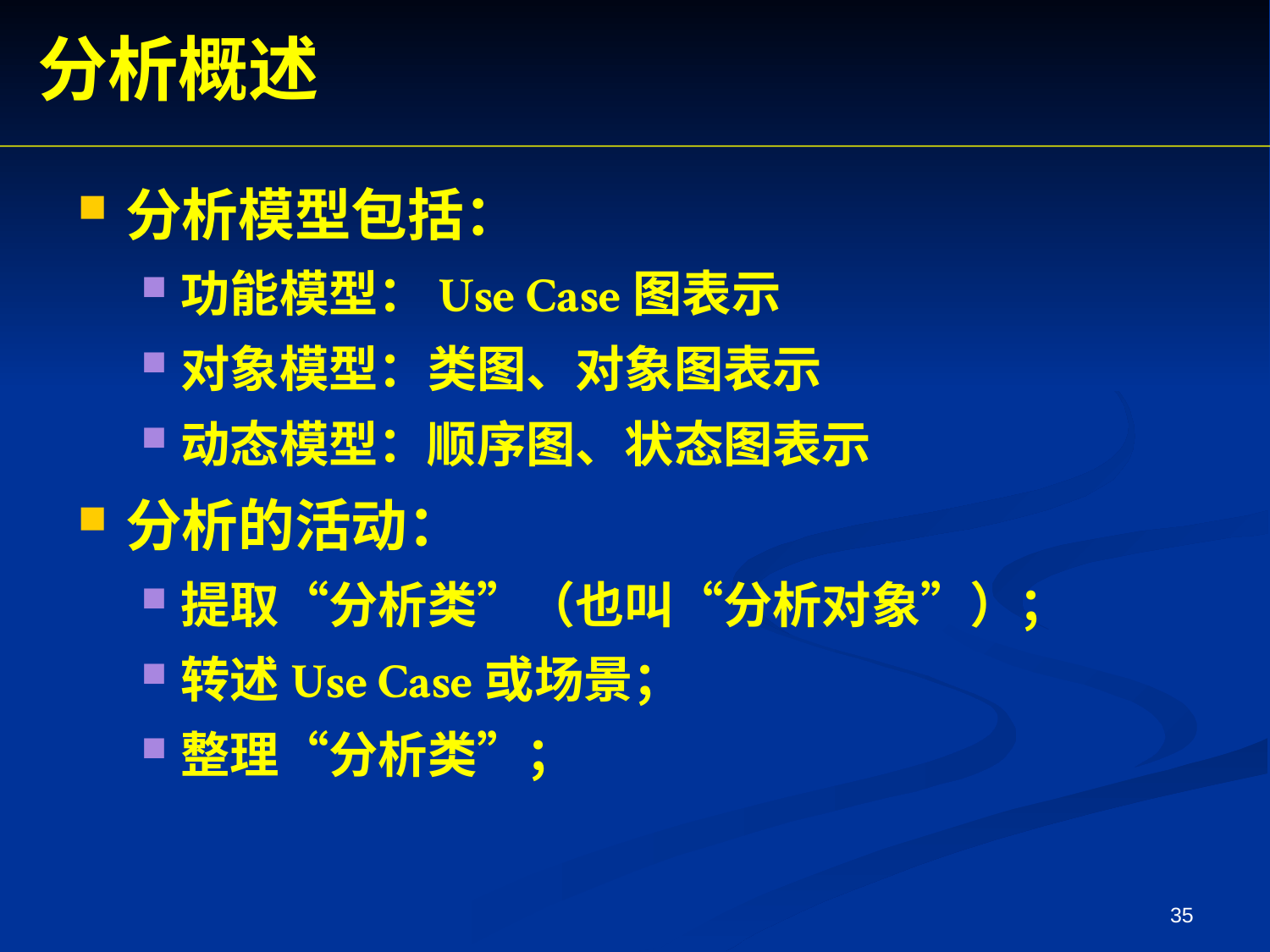

分析概述

分析模型包括：
功能模型：Use Case图表示
对象模型：类图、对象图表示
动态模型：顺序图、状态图表示
分析的活动：
提取“分析类”（也叫“分析对象”）；
转述Use Case或场景；
整理“分析类”；
35